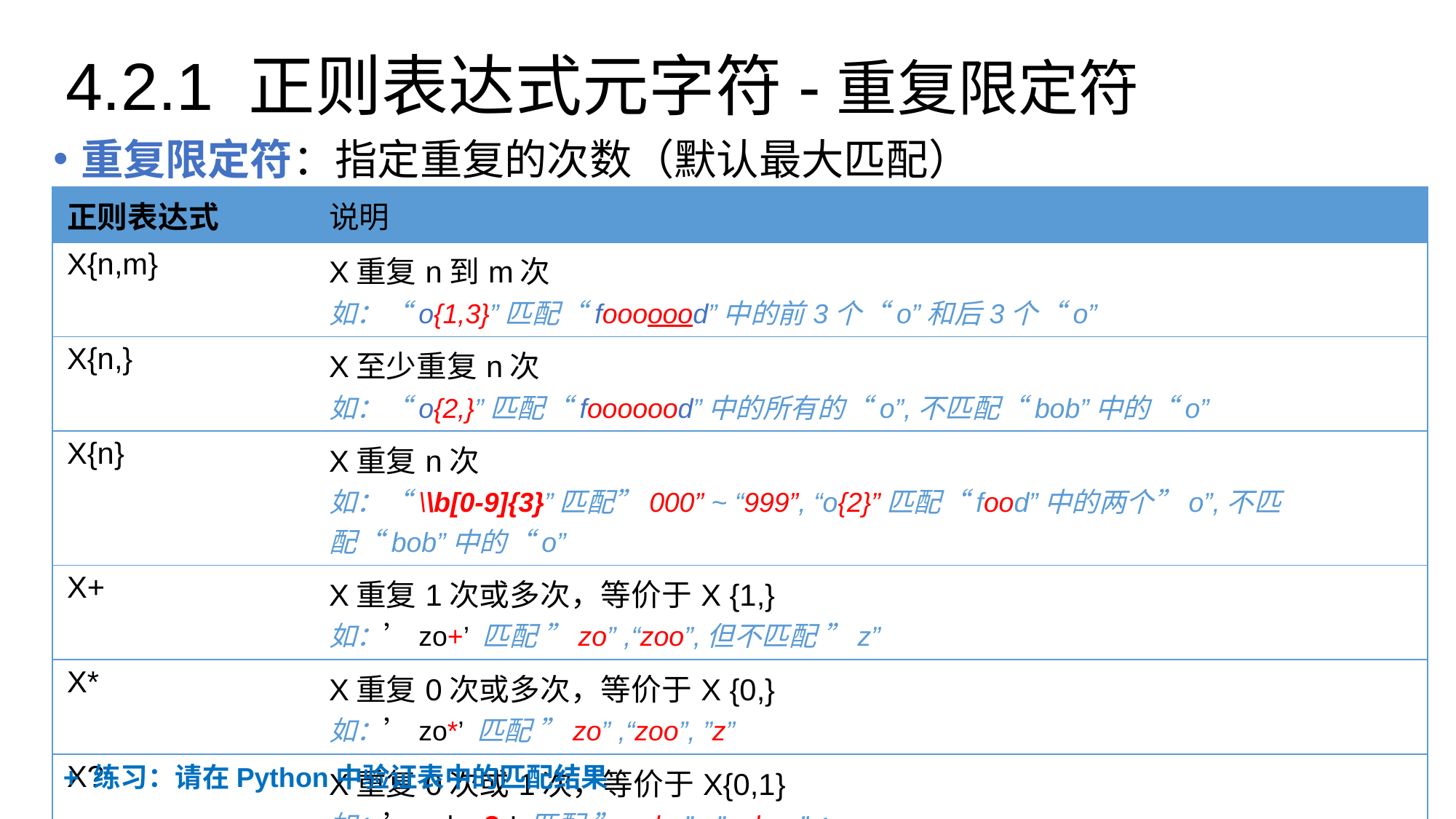

# 4.2.1 正则表达式元字符-重复限定符
重复限定符：指定重复的次数（默认最大匹配）
| 正则表达式 | 说明 |
| --- | --- |
| X{n,m} | X重复n到m次 如：“o{1,3}”匹配“fooooood”中的前3个“o”和后3个“o” |
| X{n,} | X至少重复n次 如：“o{2,}”匹配“fooooood”中的所有的“o”,不匹配“bob”中的“o” |
| X{n} | X重复n次 如：“\\b[0-9]{3}”匹配”000” ~ “999”, “o{2}”匹配“food”中的两个”o”,不匹配“bob”中的“o” |
| X+ | X重复1次或多次，等价于X {1,} 如：’zo+’ 匹配 ”zo” ,“zoo”,但不匹配 ”z” |
| X\* | X重复0次或多次，等价于X {0,} 如：’zo\*’ 匹配 ”zo” ,“zoo”, ”z” |
| X? | X重复0次或1次，等价于X{0,1} 如：’colou?r’ 匹配 ”color” ,”colour”； |
+ 练习：请在Python中验证表中的匹配结果